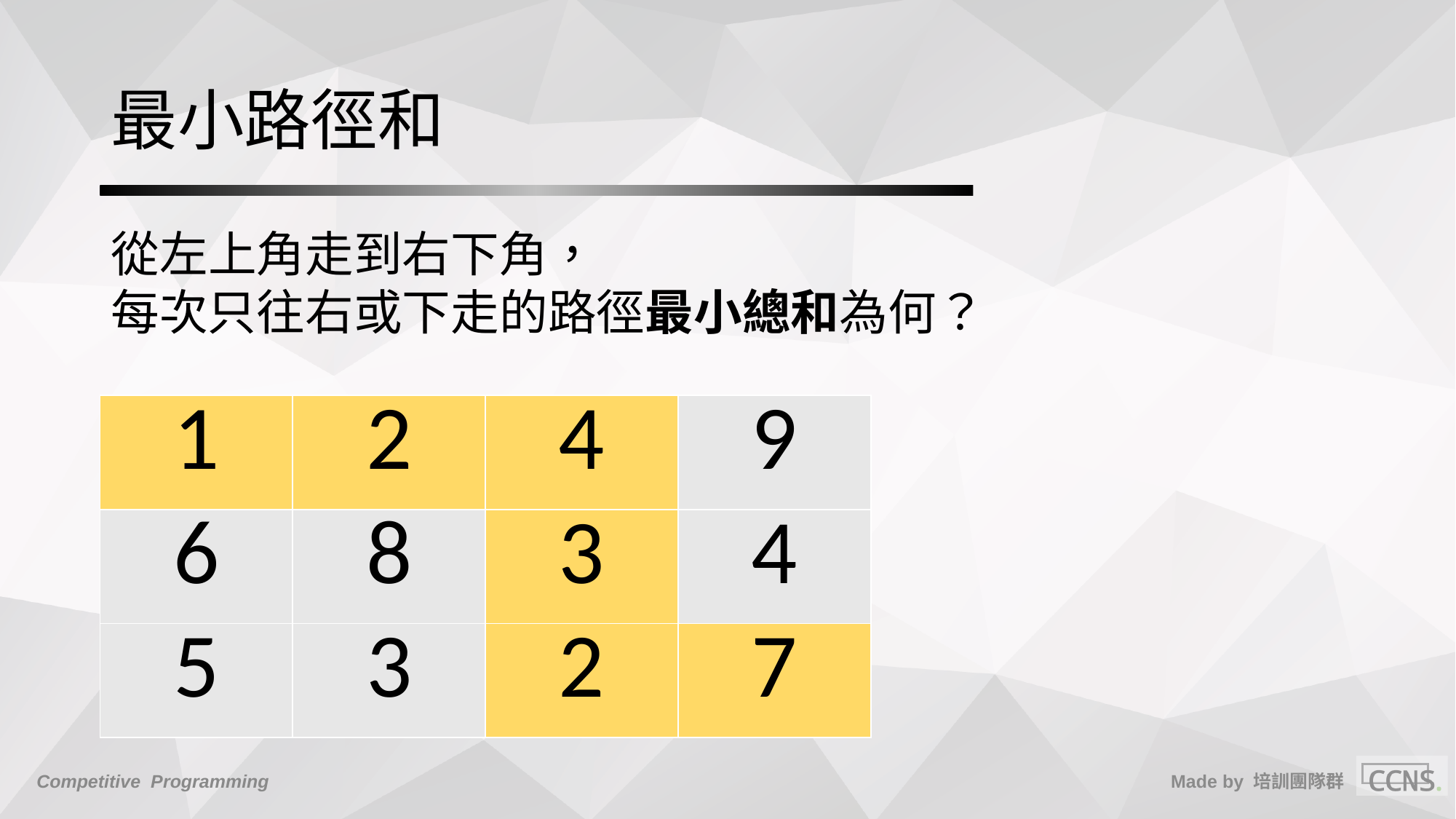

# 最小路徑和
從左上角走到右下角，
每次只往右或下走的路徑最小總和為何？

| 1 | 2 | 4 | 9 |
| --- | --- | --- | --- |
| 6 | 8 | 3 | 4 |
| 5 | 3 | 2 | 7 |